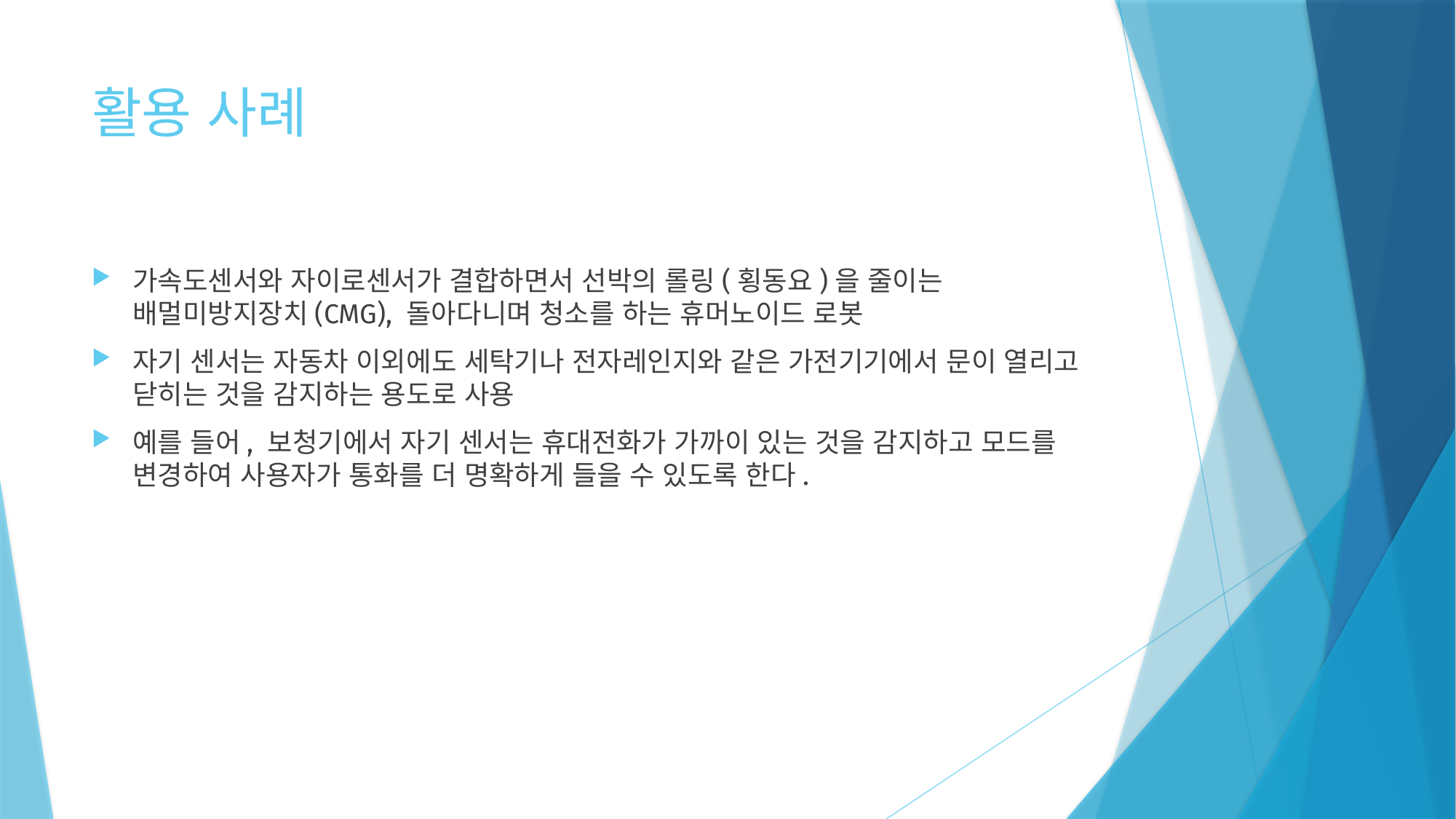

# 활용 사례
가속도센서와 자이로센서가 결합하면서 선박의 롤링(횡동요)을 줄이는 배멀미방지장치(CMG), 돌아다니며 청소를 하는 휴머노이드 로봇
자기 센서는 자동차 이외에도 세탁기나 전자레인지와 같은 가전기기에서 문이 열리고 닫히는 것을 감지하는 용도로 사용
예를 들어, 보청기에서 자기 센서는 휴대전화가 가까이 있는 것을 감지하고 모드를 변경하여 사용자가 통화를 더 명확하게 들을 수 있도록 한다.